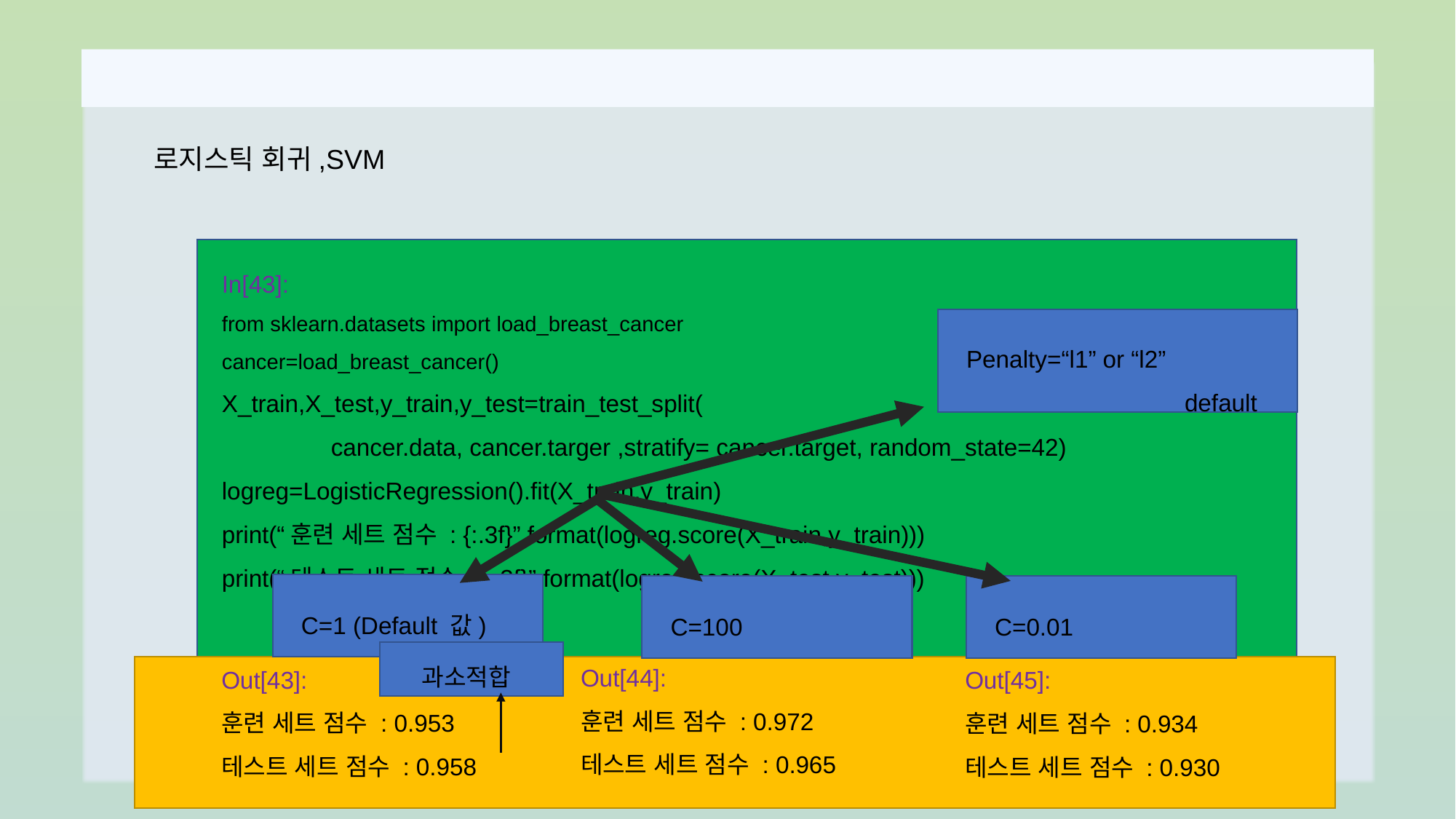

로지스틱 회귀,SVM

In[43]:
from sklearn.datasets import load_breast_cancer
cancer=load_breast_cancer()
X_train,X_test,y_train,y_test=train_test_split(
	cancer.data, cancer.targer ,stratify= cancer.target, random_state=42)
logreg=LogisticRegression().fit(X_train,y_train)
print(“훈련 세트 점수 : {:.3f}”.format(logreg.score(X_train,y_train)))
print(“테스트 세트 점수 :{:.3f}”.format(logreg.score(X_test,y_test)))

Penalty=“l1” or “l2”
		default

C=1 (Default 값)
C=100
C=0.01
과소적합

Out[44]:
훈련 세트 점수 : 0.972
테스트 세트 점수 : 0.965

Out[43]:
훈련 세트 점수 : 0.953
테스트 세트 점수 : 0.958

Out[45]:
훈련 세트 점수 : 0.934
테스트 세트 점수 : 0.930